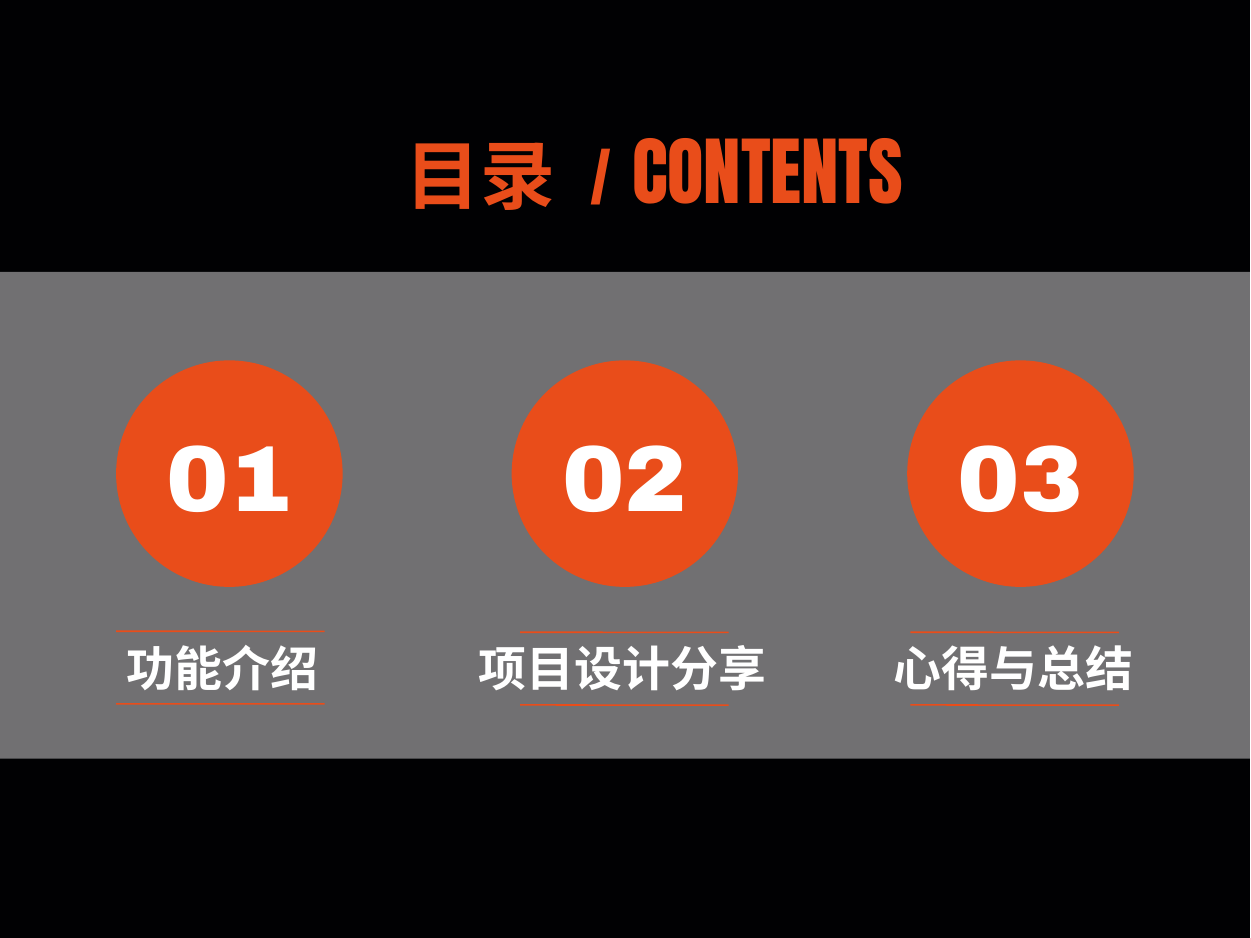

目录 / CONTENTS

01
02
03
功能介绍

项目设计分享
心得与总结